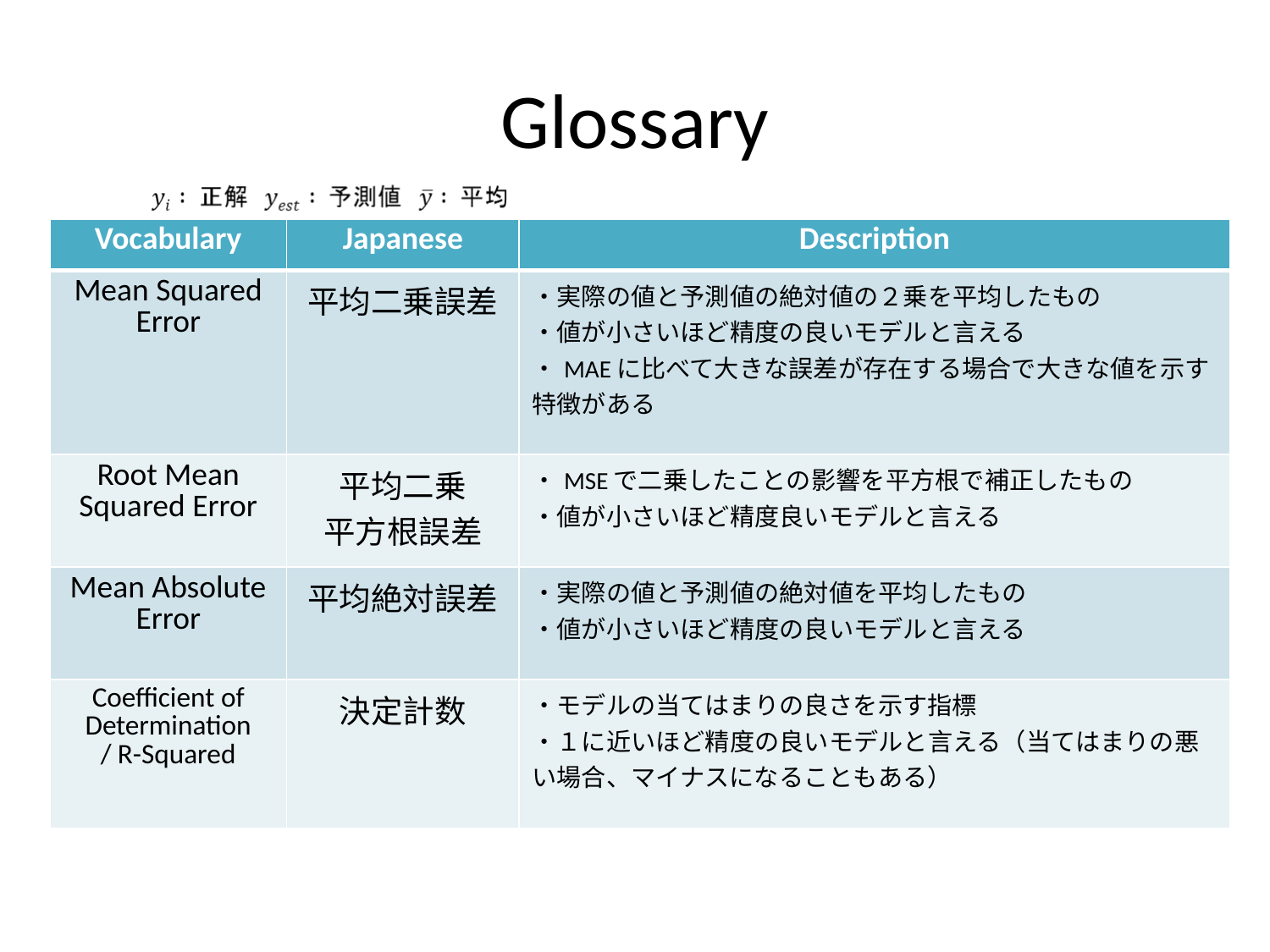

Glossary

| Vocabulary | Japanese | Description |
| --- | --- | --- |
| Mean Squared Error | 平均二乗誤差 | ・実際の値と予測値の絶対値の２乗を平均したもの ・値が小さいほど精度の良いモデルと言える ・MAEに比べて大きな誤差が存在する場合で大きな値を示す特徴がある |
| Root Mean Squared Error | 平均二乗 平方根誤差 | ・MSEで二乗したことの影響を平方根で補正したもの ・値が小さいほど精度良いモデルと言える |
| Mean Absolute Error | 平均絶対誤差 | ・実際の値と予測値の絶対値を平均したもの ・値が小さいほど精度の良いモデルと言える |
| Coefficient of Determination / R-Squared | 決定計数 | ・モデルの当てはまりの良さを示す指標 ・１に近いほど精度の良いモデルと言える（当てはまりの悪い場合、マイナスになることもある） |